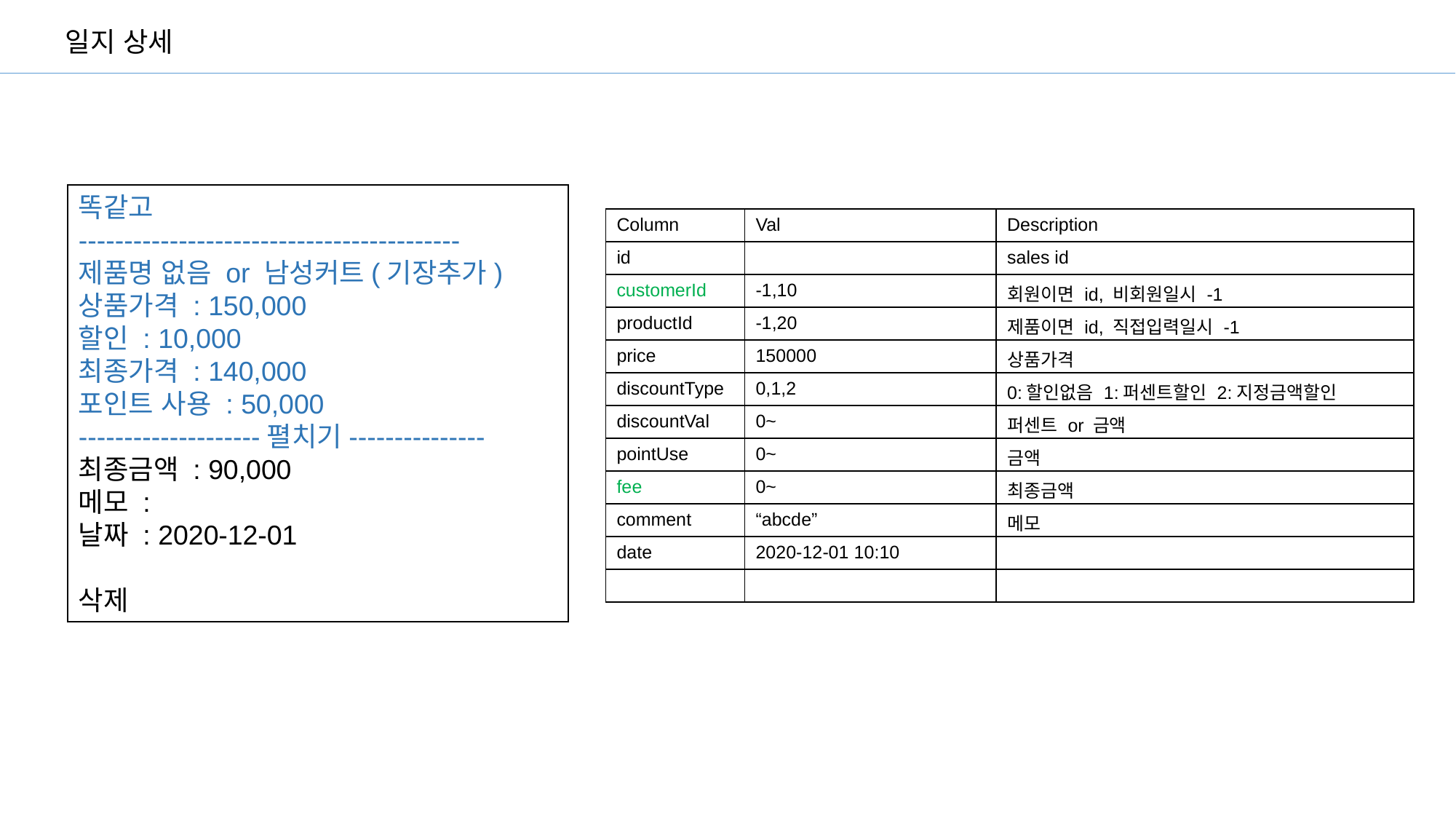

일지 상세
똑같고
------------------------------------------
제품명 없음 or 남성커트(기장추가)
상품가격 : 150,000
할인 : 10,000
최종가격 : 140,000
포인트 사용 : 50,000
--------------------펼치기---------------
최종금액 : 90,000
메모 :
날짜 : 2020-12-01

삭제
| Column | Val | Description |
| --- | --- | --- |
| id |  | sales id |
| customerId | -1,10 | 회원이면 id, 비회원일시 -1 |
| productId | -1,20 | 제품이면 id, 직접입력일시 -1 |
| price | 150000 | 상품가격 |
| discountType | 0,1,2 | 0:할인없음 1:퍼센트할인 2:지정금액할인 |
| discountVal | 0~ | 퍼센트 or 금액 |
| pointUse | 0~ | 금액 |
| fee | 0~ | 최종금액 |
| comment | “abcde” | 메모 |
| date | 2020-12-01 10:10 |  |
|  |  |  |